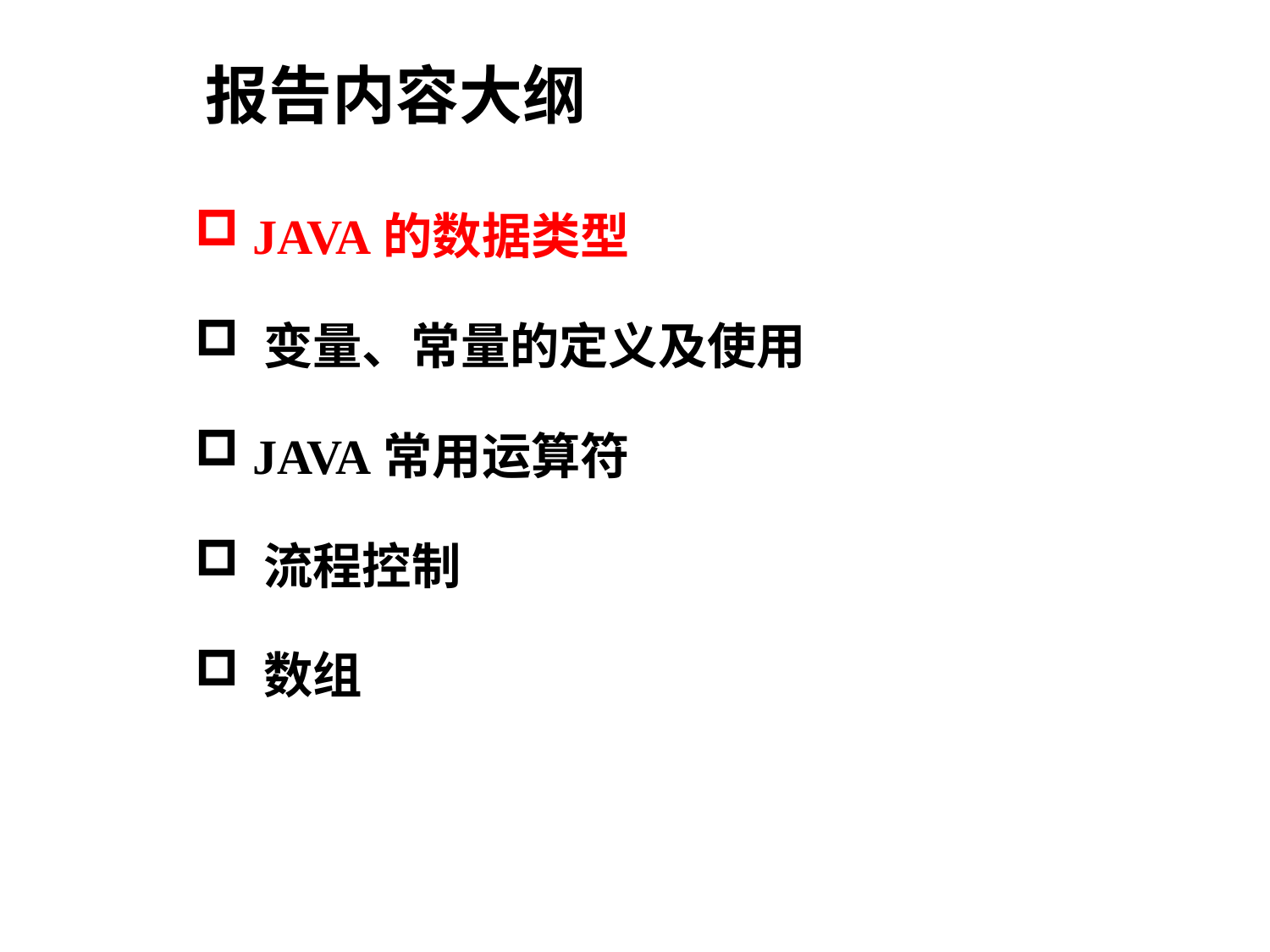

# 报告内容大纲
 JAVA的数据类型
 变量、常量的定义及使用
 JAVA常用运算符
 流程控制
 数组